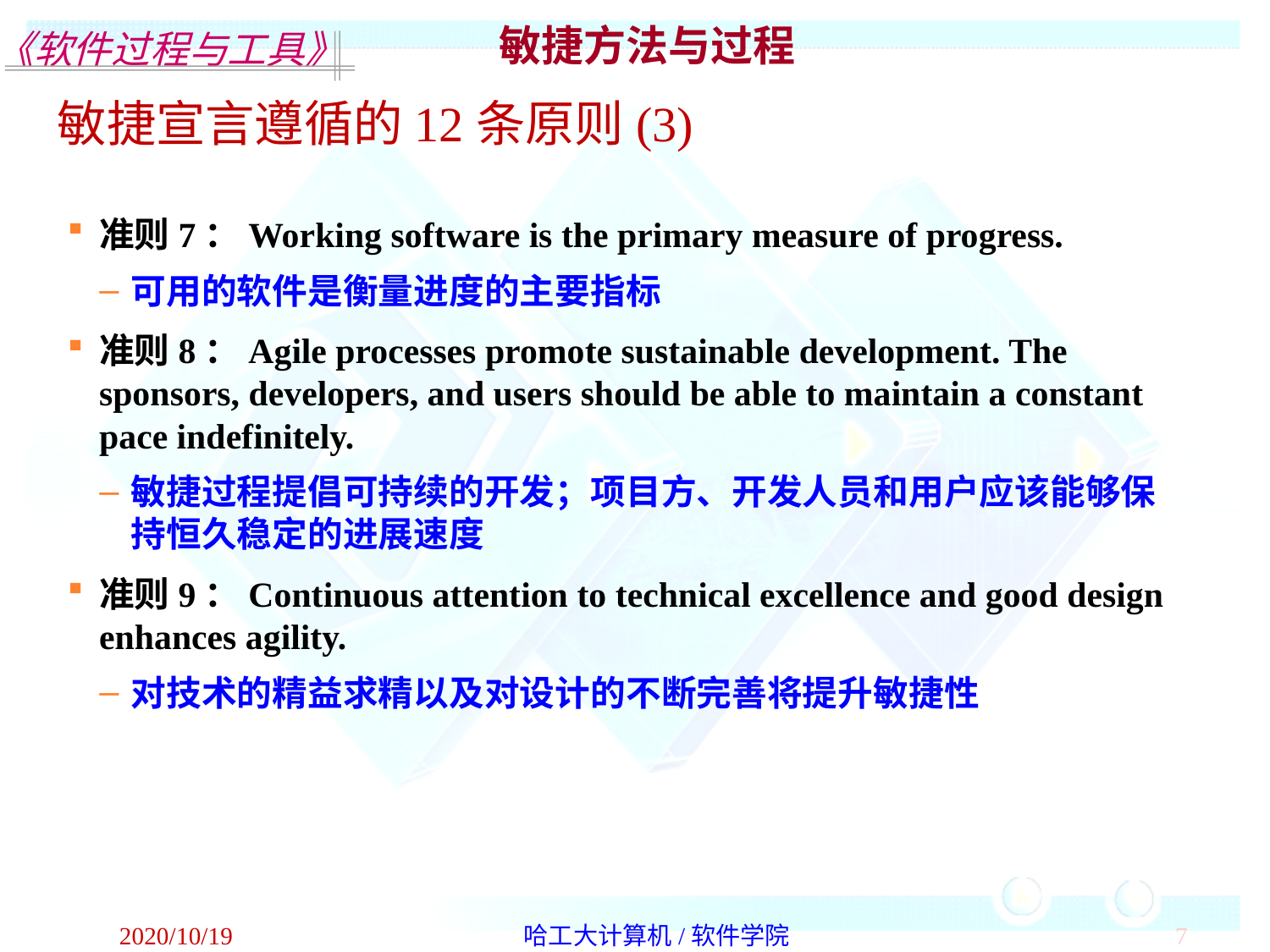

敏捷方法与过程
敏捷宣言遵循的12条原则(3)
准则7：Working software is the primary measure of progress.
可用的软件是衡量进度的主要指标
准则8：Agile processes promote sustainable development. The sponsors, developers, and users should be able to maintain a constant pace indefinitely.
敏捷过程提倡可持续的开发；项目方、开发人员和用户应该能够保持恒久稳定的进展速度
准则9：Continuous attention to technical excellence and good design enhances agility.
对技术的精益求精以及对设计的不断完善将提升敏捷性